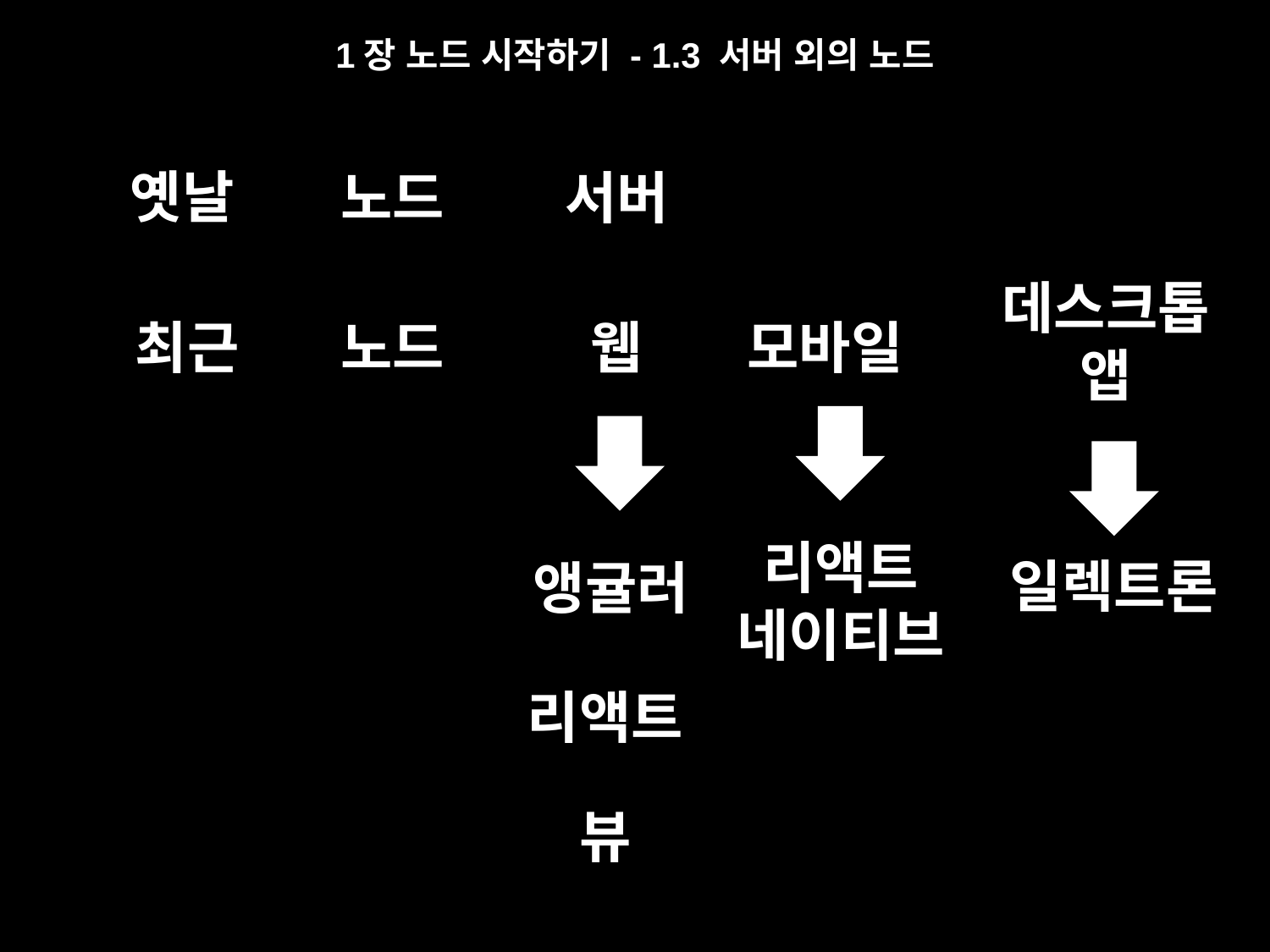

1장 노드 시작하기 - 1.3 서버 외의 노드
옛날
노드
서버
데스크톱 앱
노드
최근
웹
모바일

리액트
네이티브
일렉트론
앵귤러
리액트
뷰